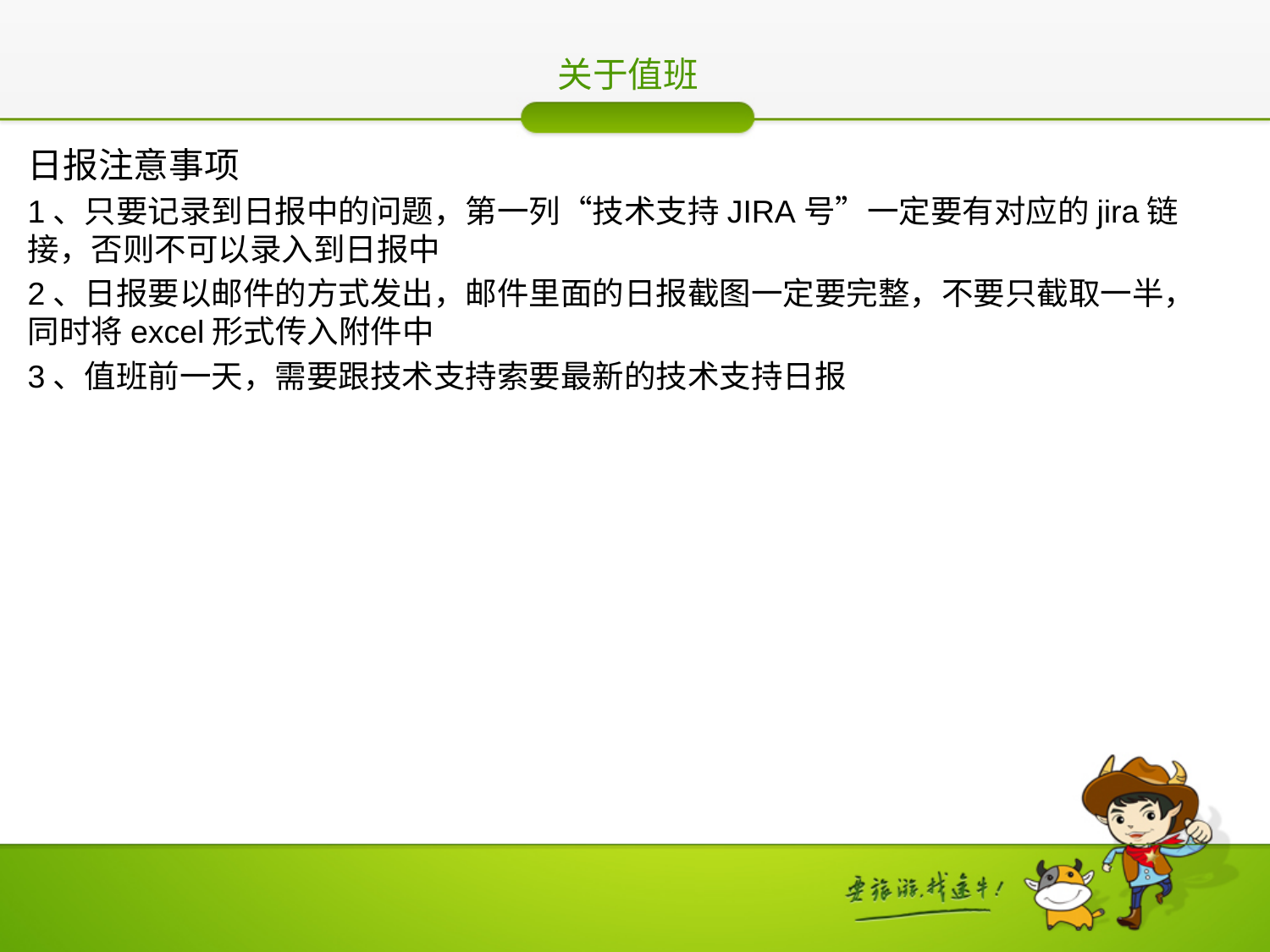

关于值班
日报注意事项
1、只要记录到日报中的问题，第一列“技术支持JIRA号”一定要有对应的jira链接，否则不可以录入到日报中
2、日报要以邮件的方式发出，邮件里面的日报截图一定要完整，不要只截取一半，同时将excel形式传入附件中
3、值班前一天，需要跟技术支持索要最新的技术支持日报